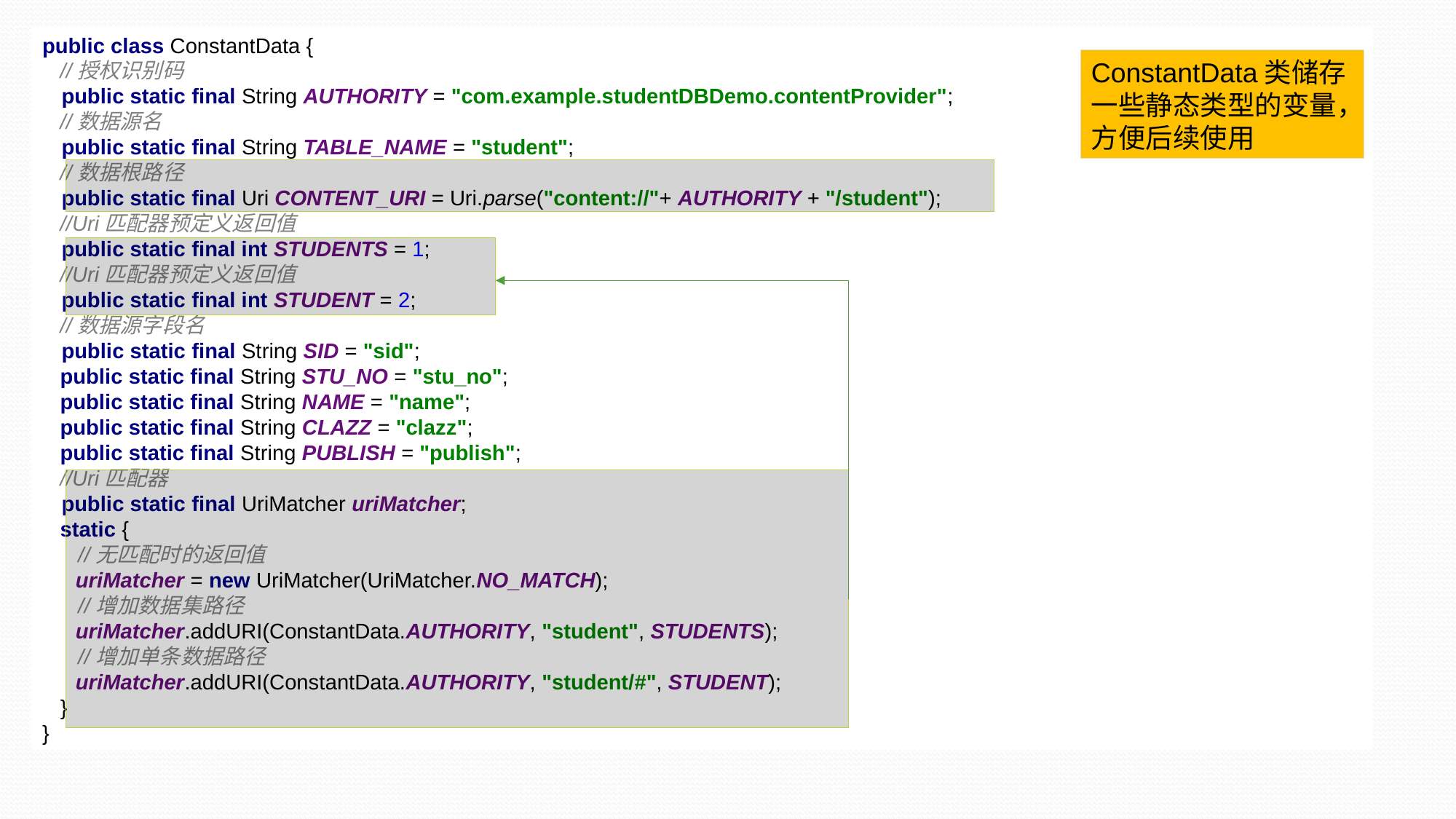

public class ConstantData {
   //授权识别码
   public static final String AUTHORITY = "com.example.studentDBDemo.contentProvider";
   //数据源名
   public static final String TABLE_NAME = "student";
   //数据根路径
   public static final Uri CONTENT_URI = Uri.parse("content://"+ AUTHORITY + "/student");
   //Uri匹配器预定义返回值
   public static final int STUDENTS = 1;
   //Uri匹配器预定义返回值
   public static final int STUDENT = 2;
   //数据源字段名
   public static final String SID = "sid";
   public static final String STU_NO = "stu_no";
   public static final String NAME = "name";
   public static final String CLAZZ = "clazz";
   public static final String PUBLISH = "publish";
   //Uri匹配器
   public static final UriMatcher uriMatcher;
   static {
      //无匹配时的返回值
      uriMatcher = new UriMatcher(UriMatcher.NO_MATCH);
      //增加数据集路径
      uriMatcher.addURI(ConstantData.AUTHORITY, "student", STUDENTS);
      //增加单条数据路径
      uriMatcher.addURI(ConstantData.AUTHORITY, "student/#", STUDENT);
   }
}
ConstantData类储存一些静态类型的变量，方便后续使用